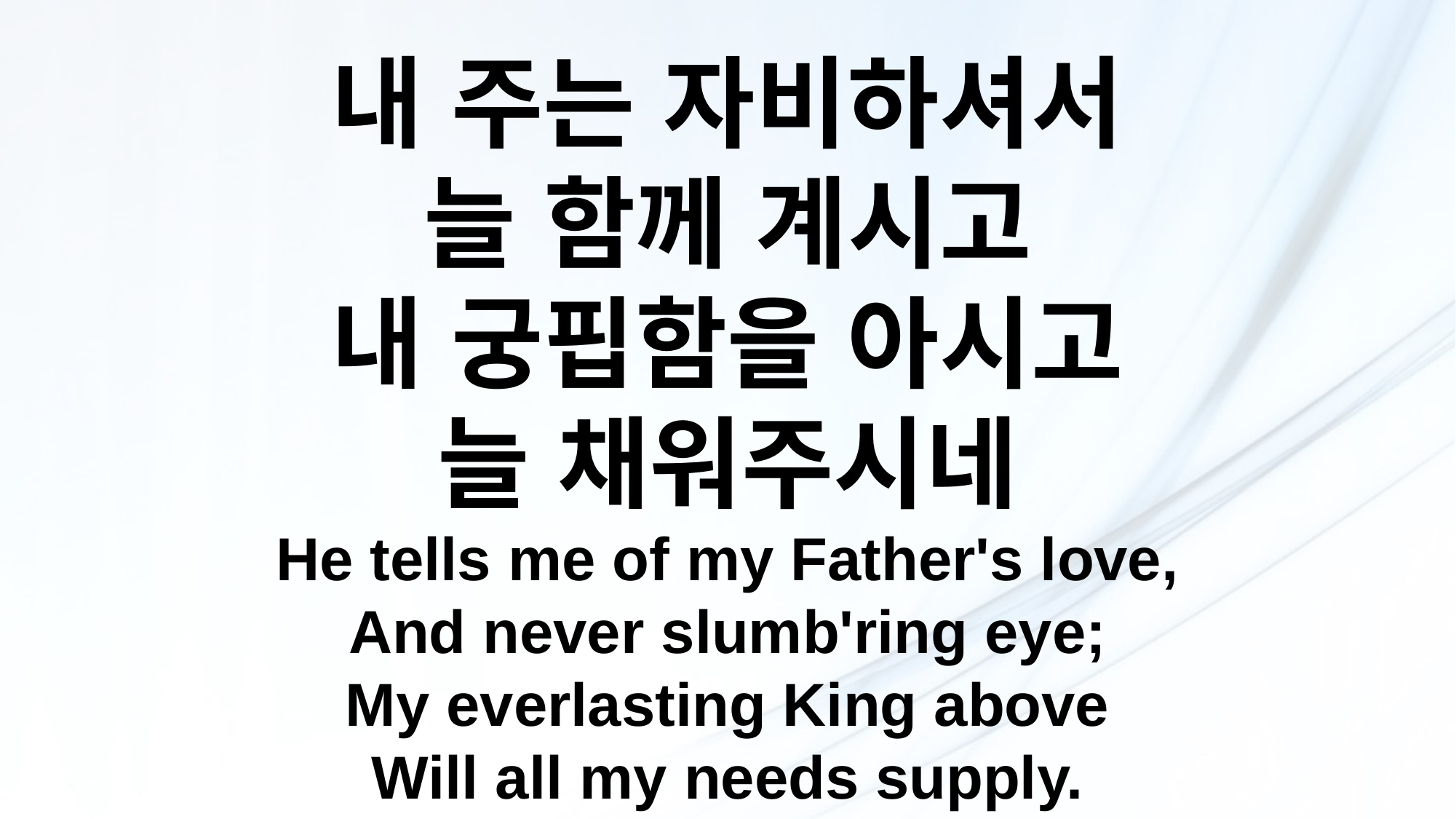

내 주는 자비하셔서
늘 함께 계시고
내 궁핍함을 아시고
늘 채워주시네
He tells me of my Father's love,
And never slumb'ring eye;
My everlasting King above
Will all my needs supply.